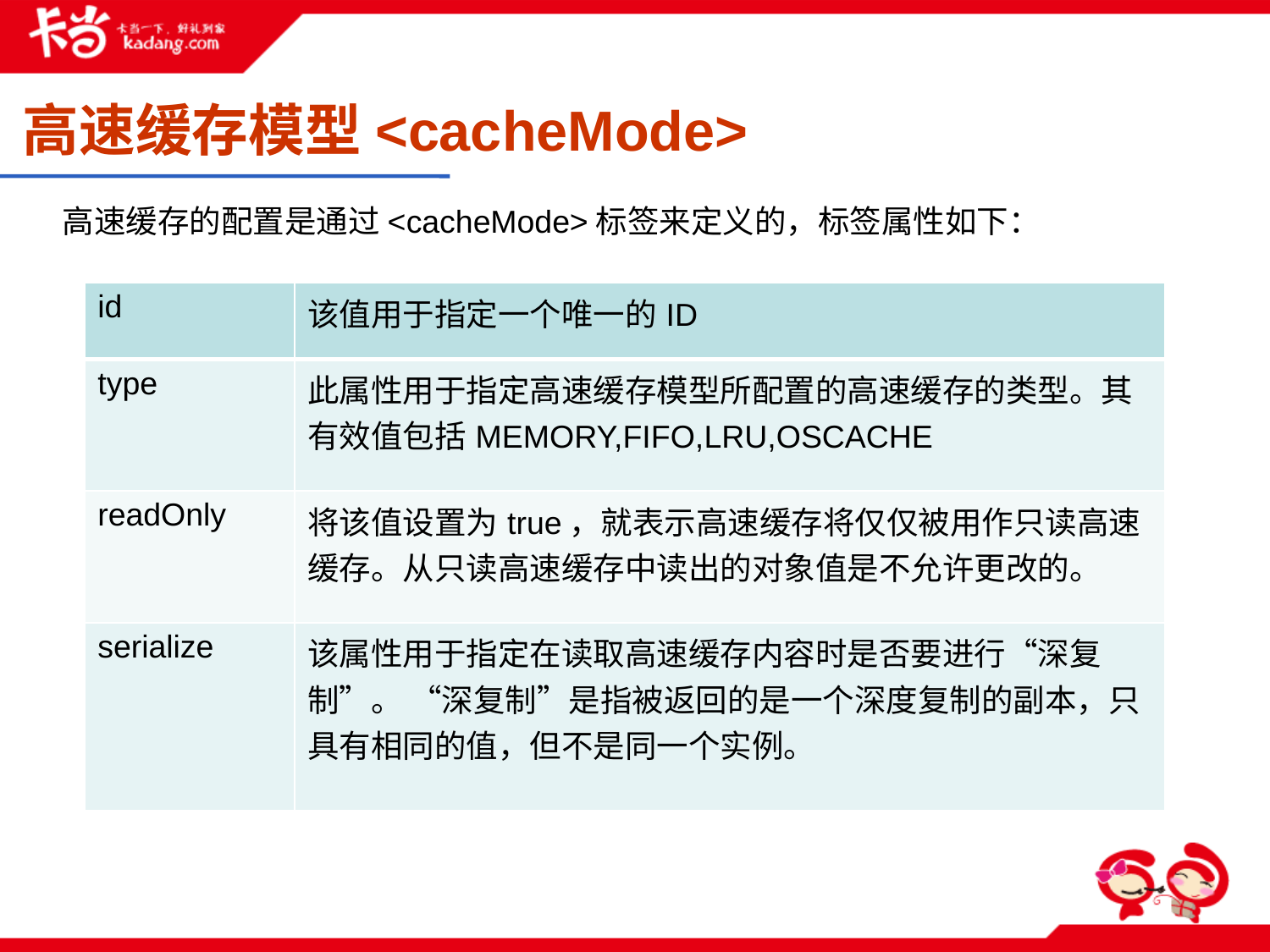

# 高速缓存模型<cacheMode>
高速缓存的配置是通过<cacheMode>标签来定义的，标签属性如下：
| id | 该值用于指定一个唯一的ID |
| --- | --- |
| type | 此属性用于指定高速缓存模型所配置的高速缓存的类型。其有效值包括MEMORY,FIFO,LRU,OSCACHE |
| readOnly | 将该值设置为true，就表示高速缓存将仅仅被用作只读高速缓存。从只读高速缓存中读出的对象值是不允许更改的。 |
| serialize | 该属性用于指定在读取高速缓存内容时是否要进行“深复制”。 “深复制”是指被返回的是一个深度复制的副本，只具有相同的值，但不是同一个实例。 |